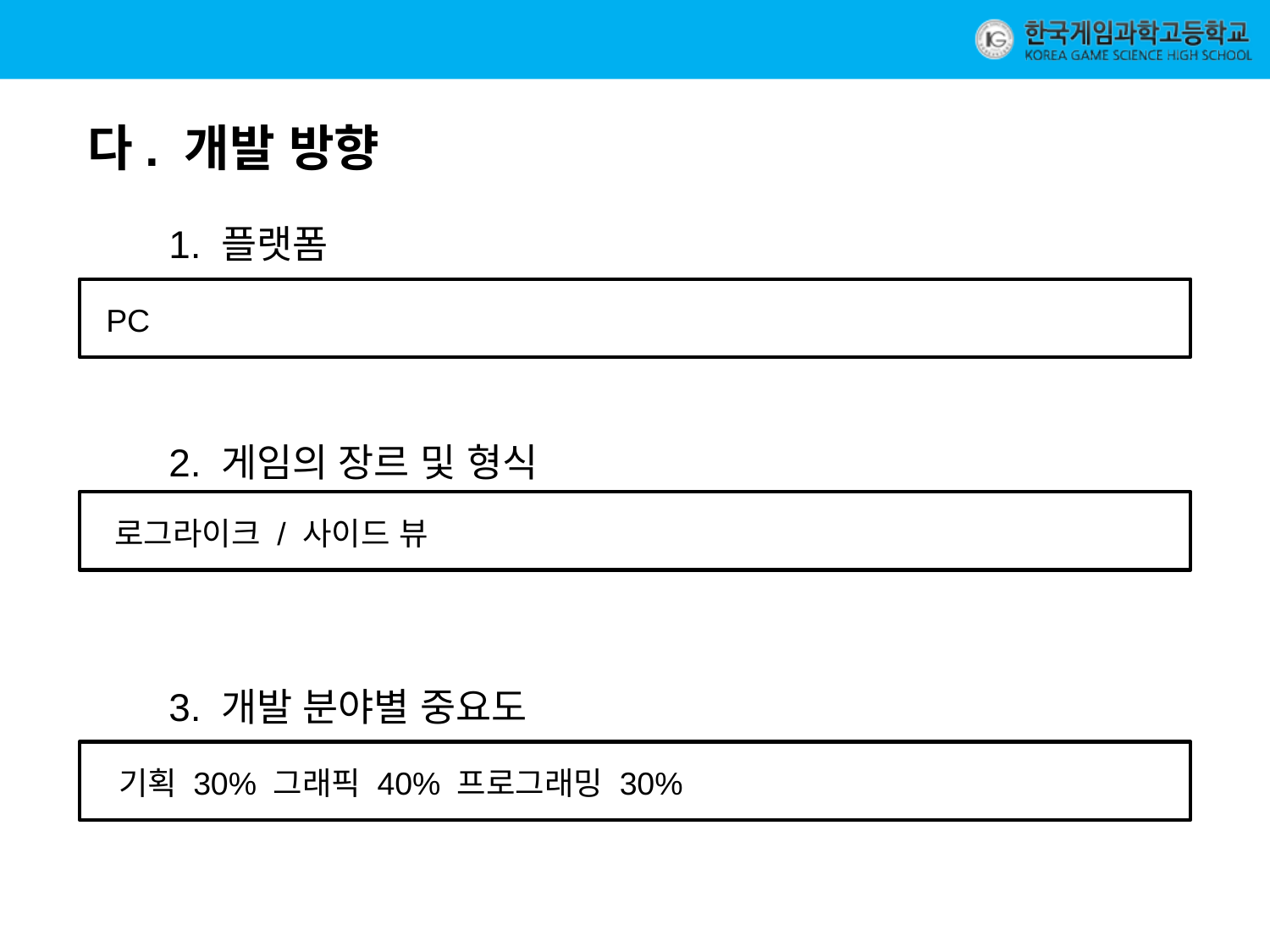

다. 개발 방향
1. 플랫폼

PC
2. 게임의 장르 및 형식

로그라이크 / 사이드 뷰
3. 개발 분야별 중요도

기획 30% 그래픽 40% 프로그래밍 30%